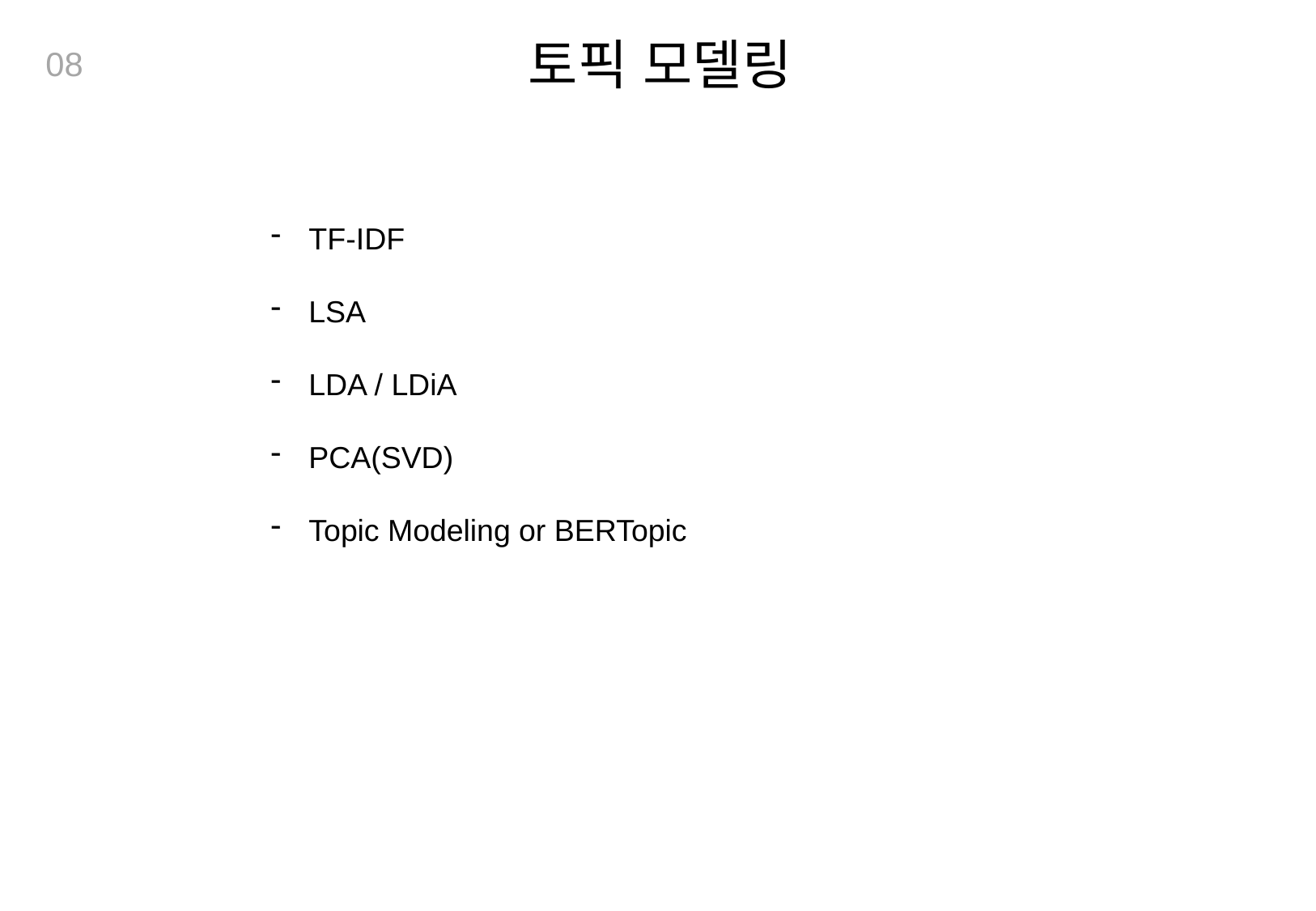

토픽 모델링
08
TF-IDF

LSA

LDA / LDiA

PCA(SVD)

Topic Modeling or BERTopic